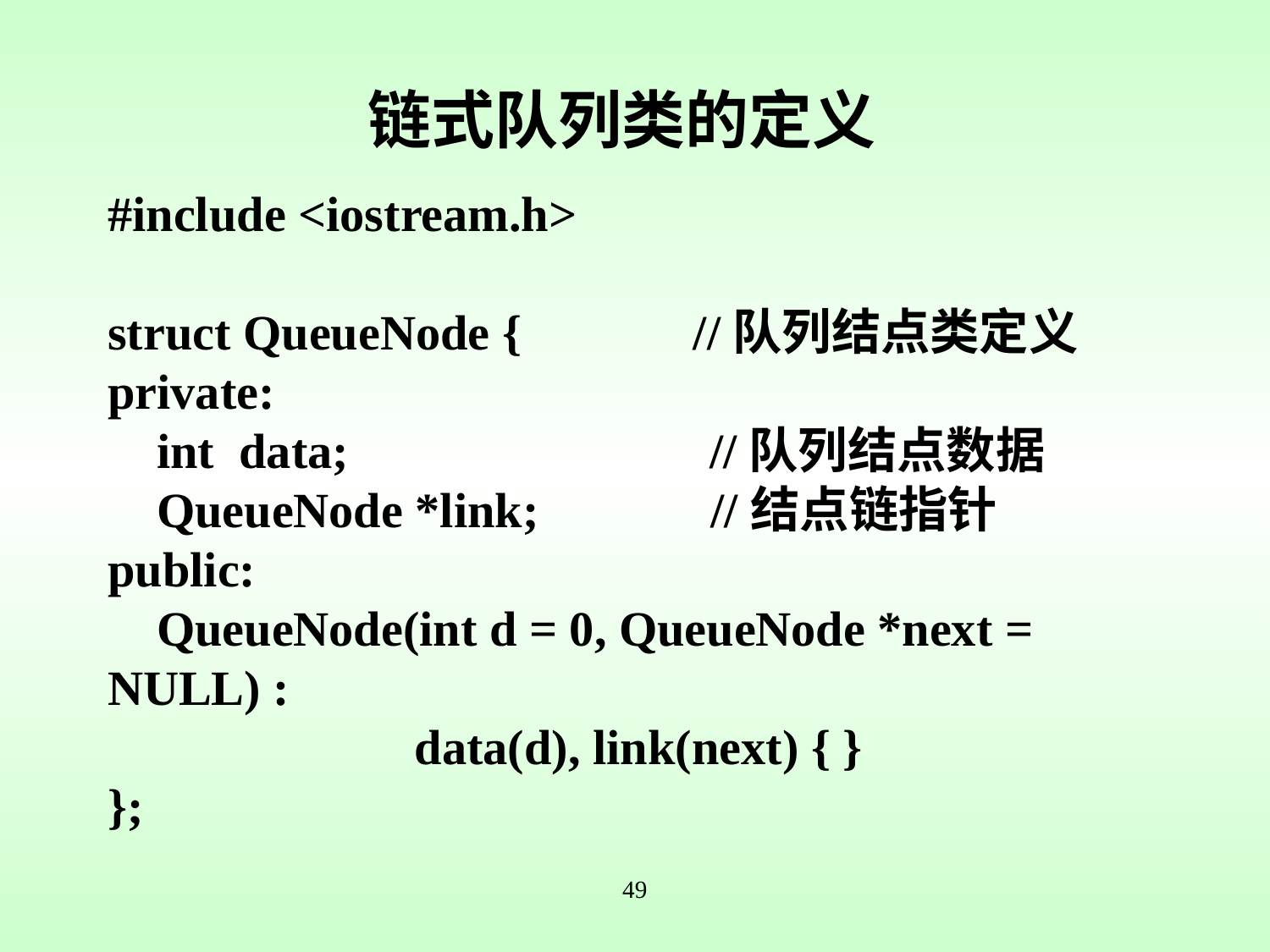

链式队列类的定义
#include <iostream.h>

struct QueueNode {              //队列结点类定义
private:
    int  data;		                  //队列结点数据
    QueueNode *link;              //结点链指针
public:
    QueueNode(int d = 0, QueueNode *next = NULL) :
                         data(d), link(next) { }
};
49